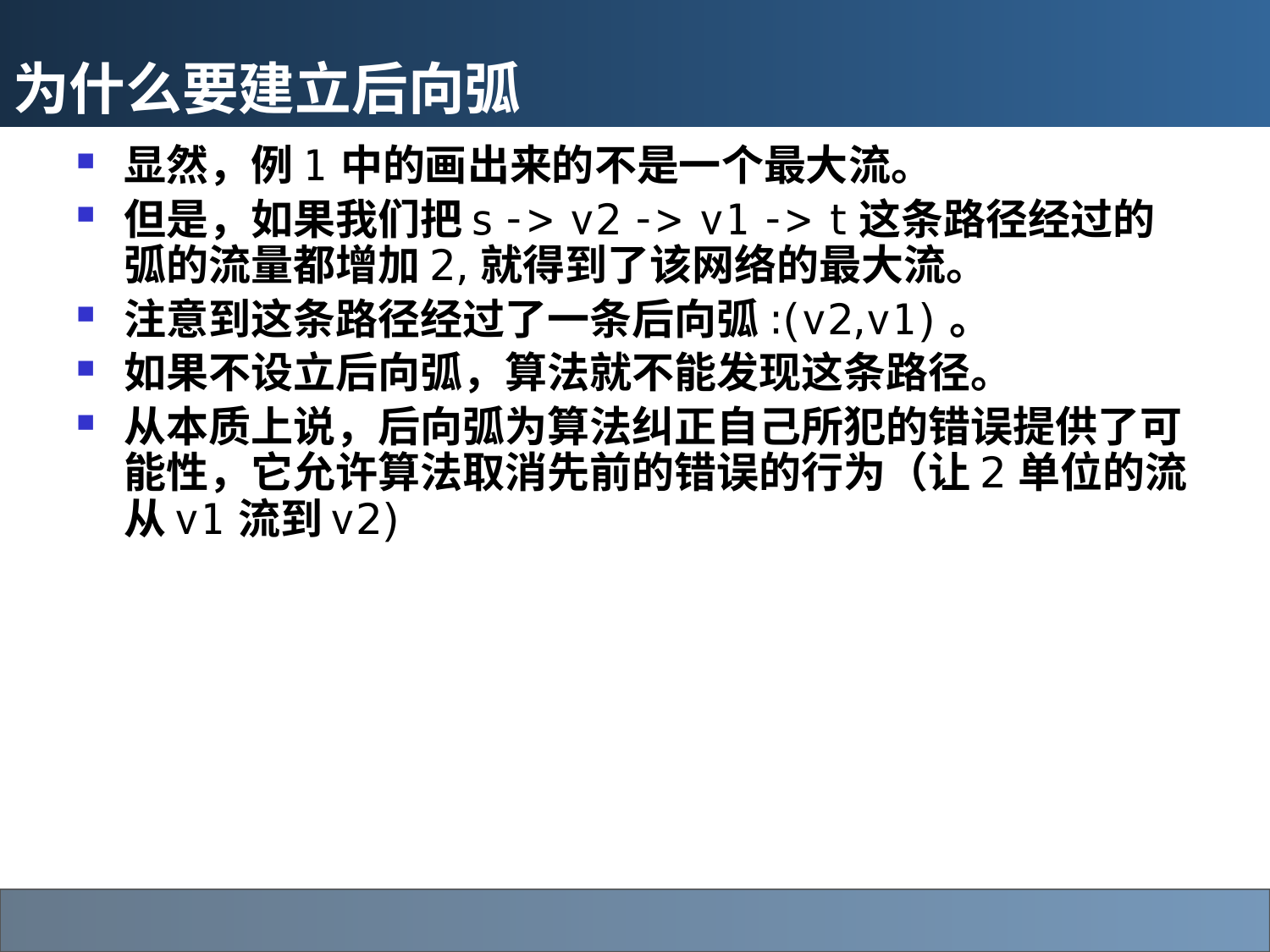

# 为什么要建立后向弧
显然，例1中的画出来的不是一个最大流。
但是，如果我们把s -> v2 -> v1 -> t这条路径经过的弧的流量都增加2,就得到了该网络的最大流。
注意到这条路径经过了一条后向弧:(v2,v1)。
如果不设立后向弧，算法就不能发现这条路径。
从本质上说，后向弧为算法纠正自己所犯的错误提供了可能性，它允许算法取消先前的错误的行为（让2单位的流从v1流到v2)